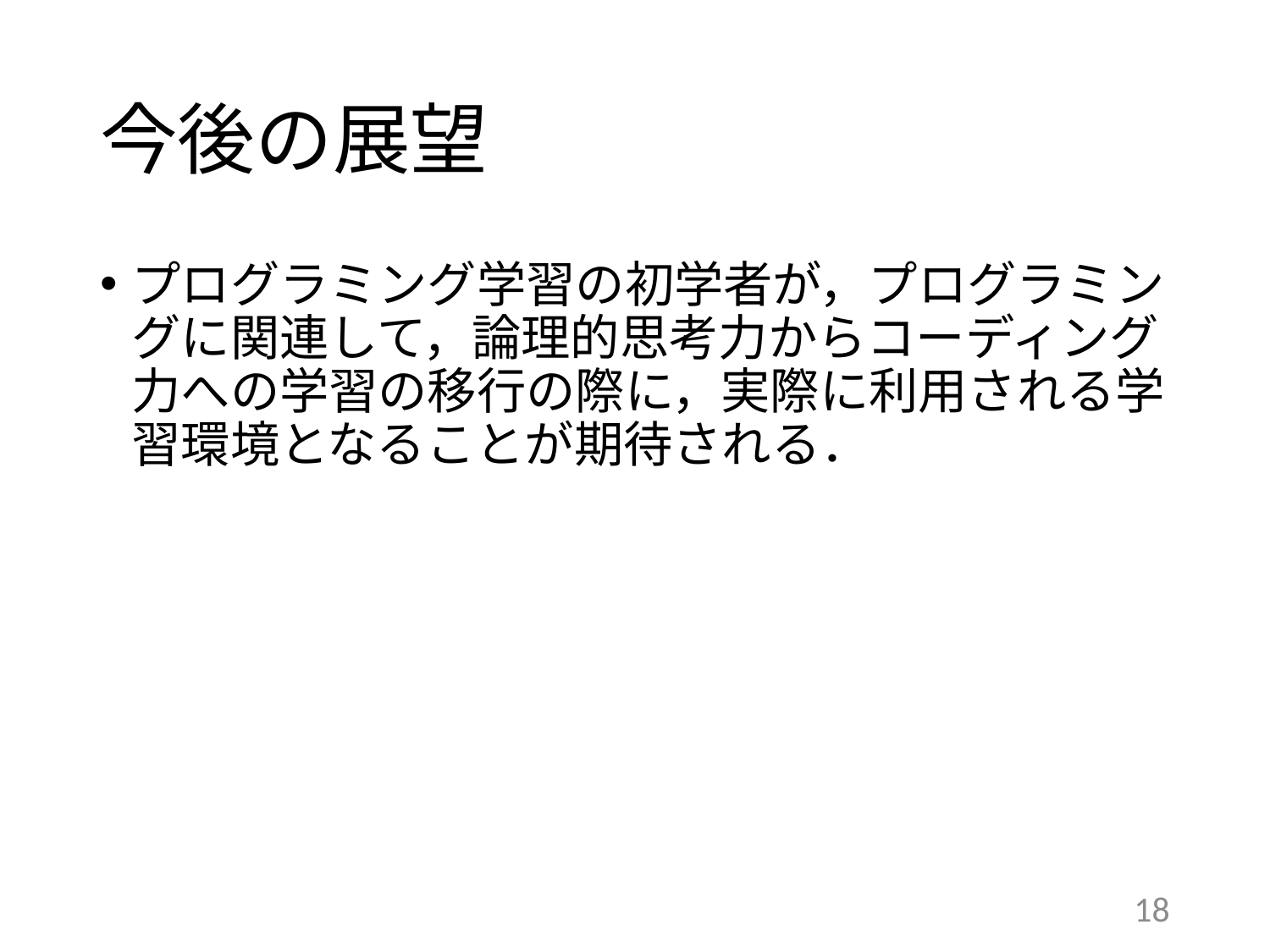

# 今後の展望
プログラミング学習の初学者が，プログラミングに関連して，論理的思考力からコーディング力への学習の移行の際に，実際に利用される学習環境となることが期待される．

18